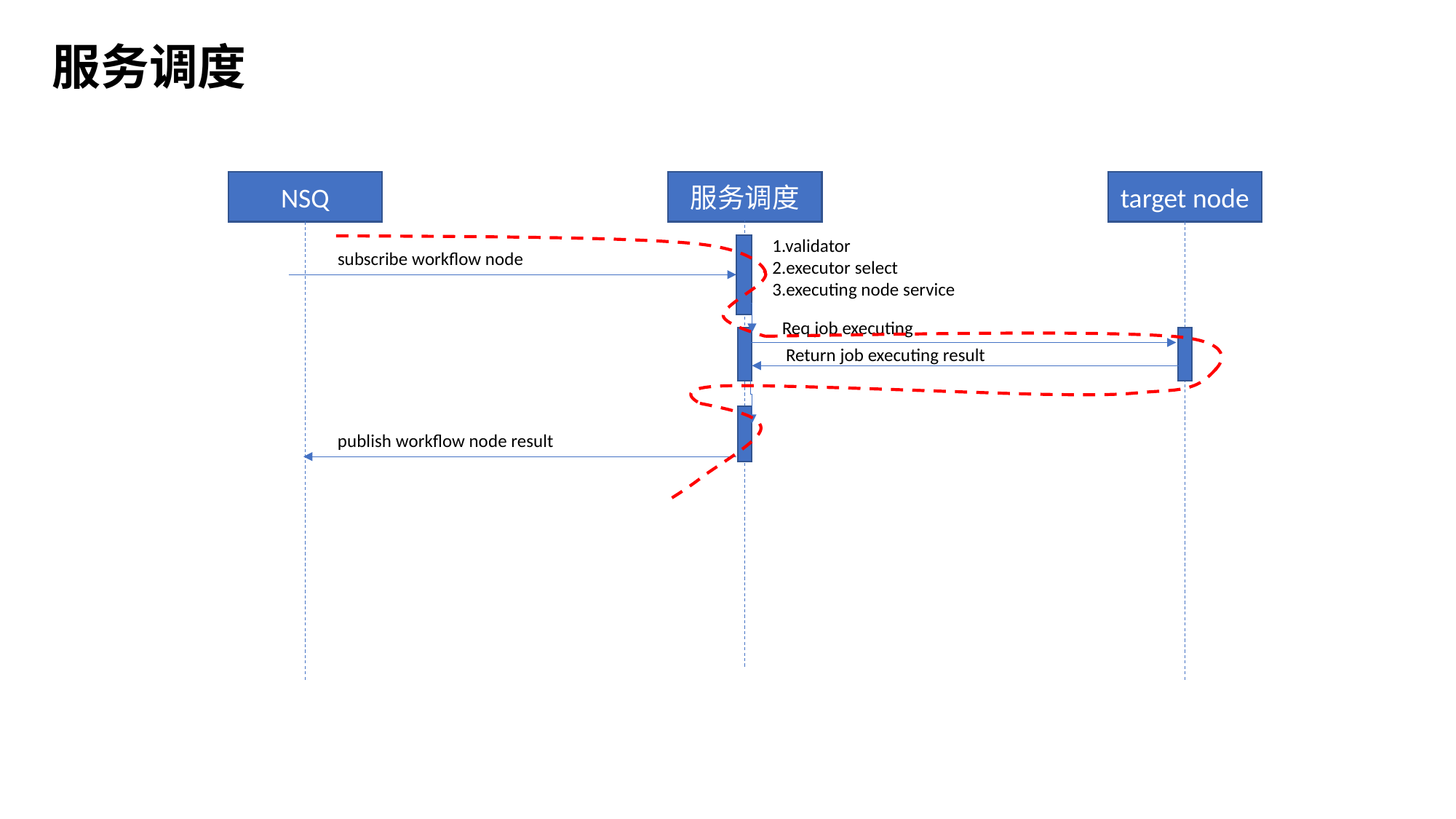

服务调度
NSQ
服务调度
target node
1.validator
2.executor select
3.executing node service

subscribe workflow node

Req job executing

Return job executing result

publish workflow node result